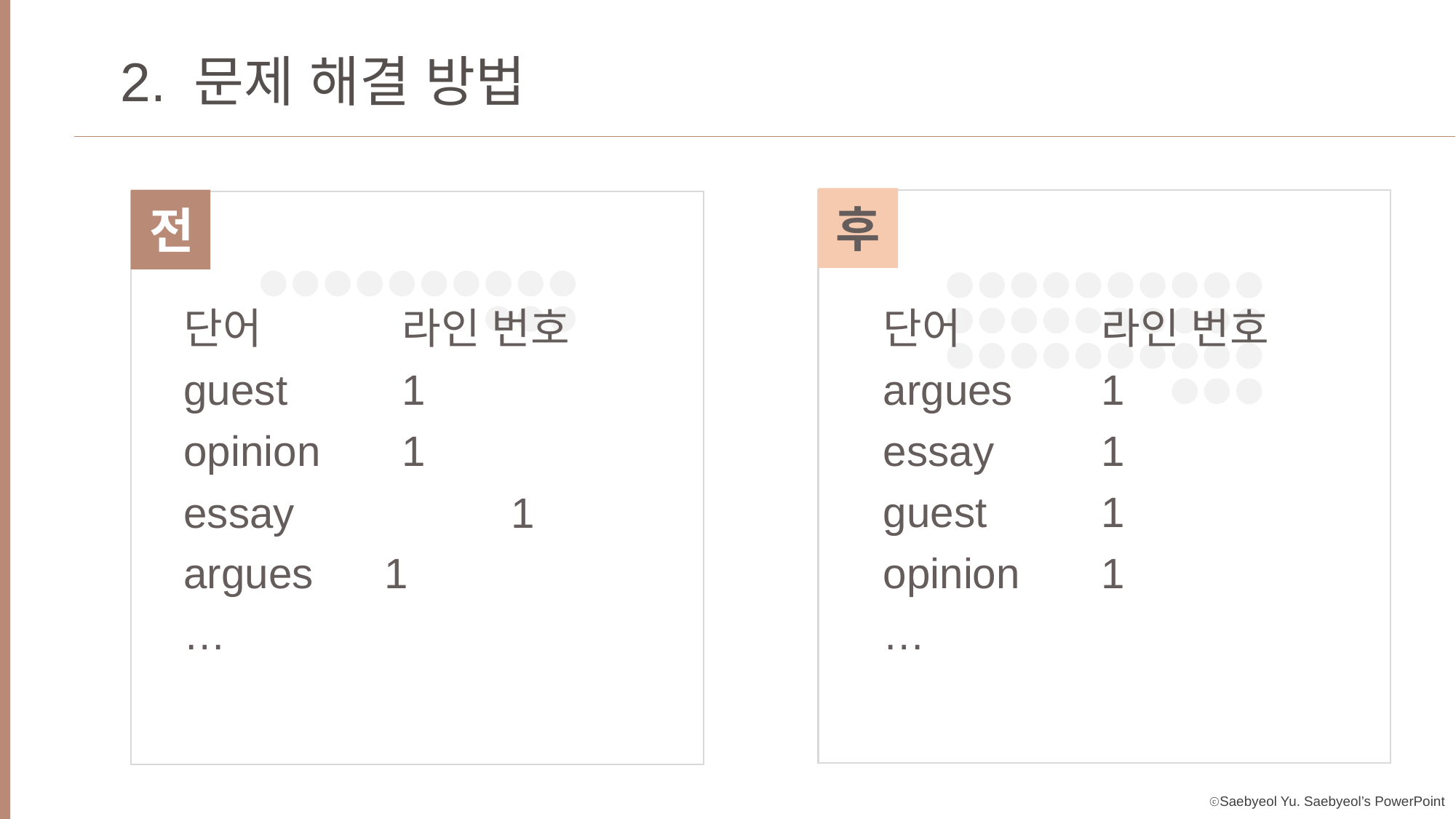

2. 문제 해결 방법

후

전

단어		라인 번호
argues  	1
essay 	1
guest		1
opinion	1
…
단어		라인 번호
guest  	1
opinion 	1
essay		1
argues      1
…